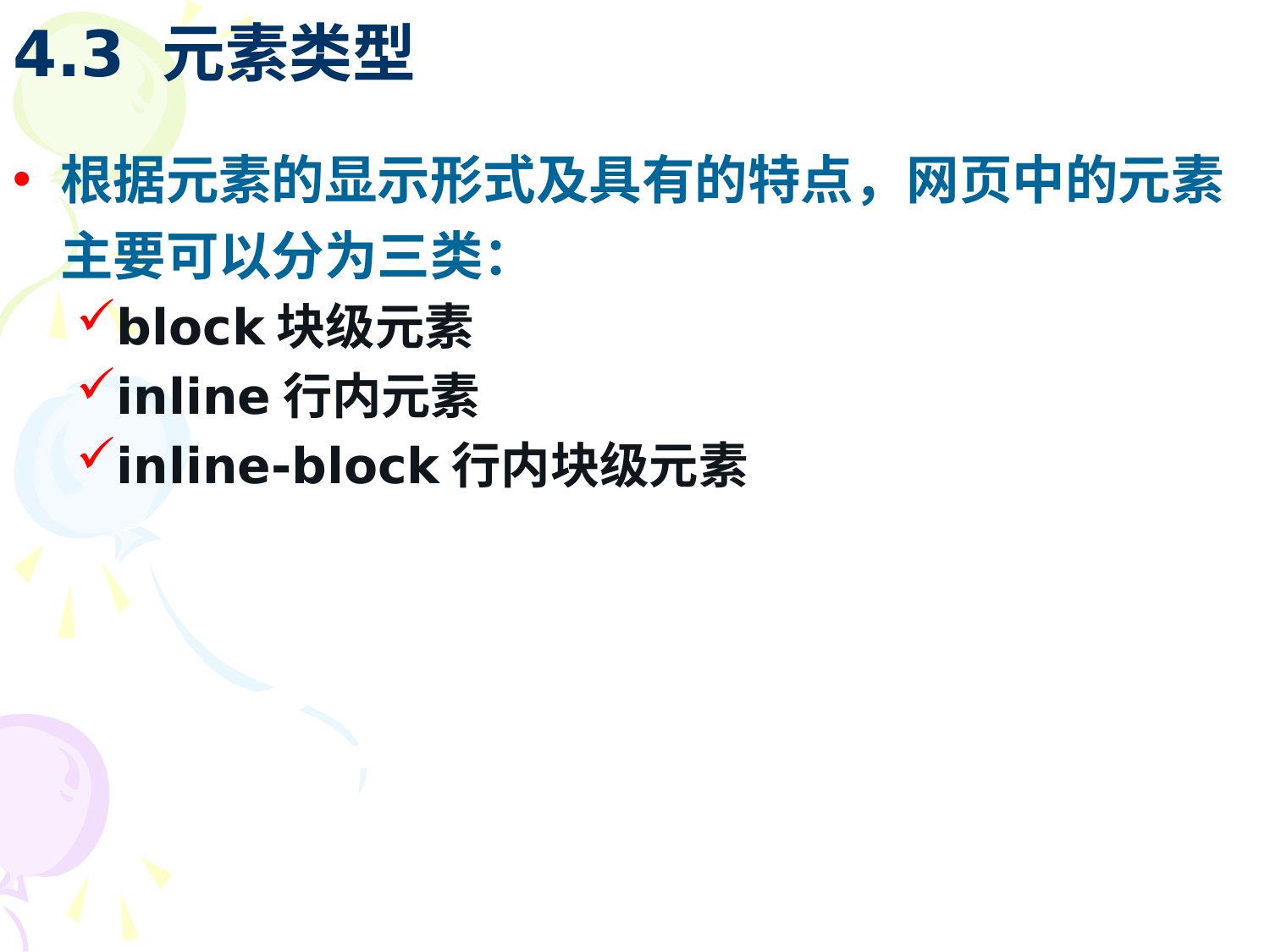

# 4.3 元素类型
根据元素的显示形式及具有的特点，网页中的元素主要可以分为三类：
block块级元素
inline行内元素
inline-block行内块级元素